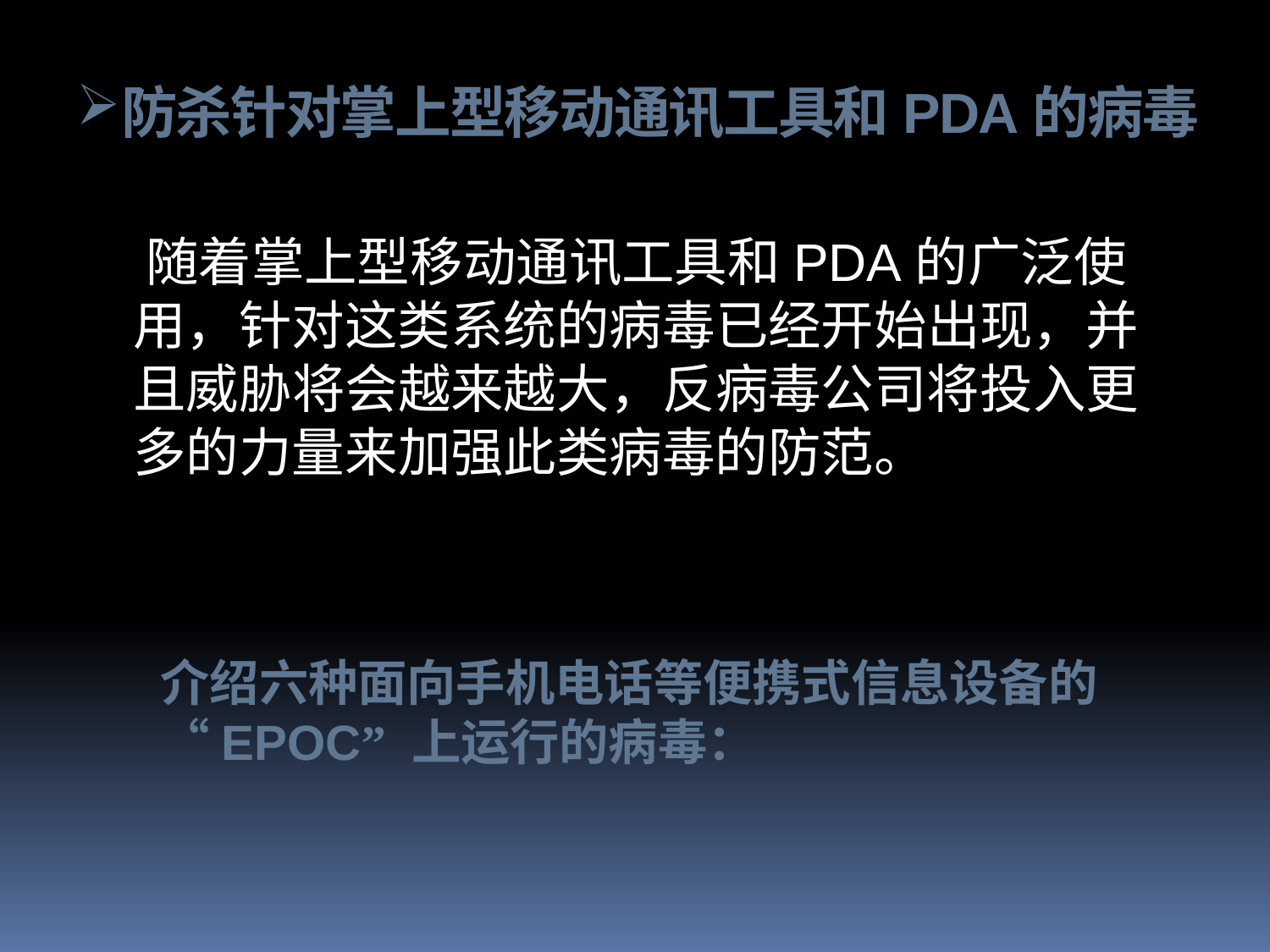

# 防杀针对掌上型移动通讯工具和PDA的病毒
    随着掌上型移动通讯工具和PDA的广泛使用，针对这类系统的病毒已经开始出现，并且威胁将会越来越大，反病毒公司将投入更多的力量来加强此类病毒的防范。

介绍六种面向手机电话等便携式信息设备的“EPOC” 上运行的病毒：